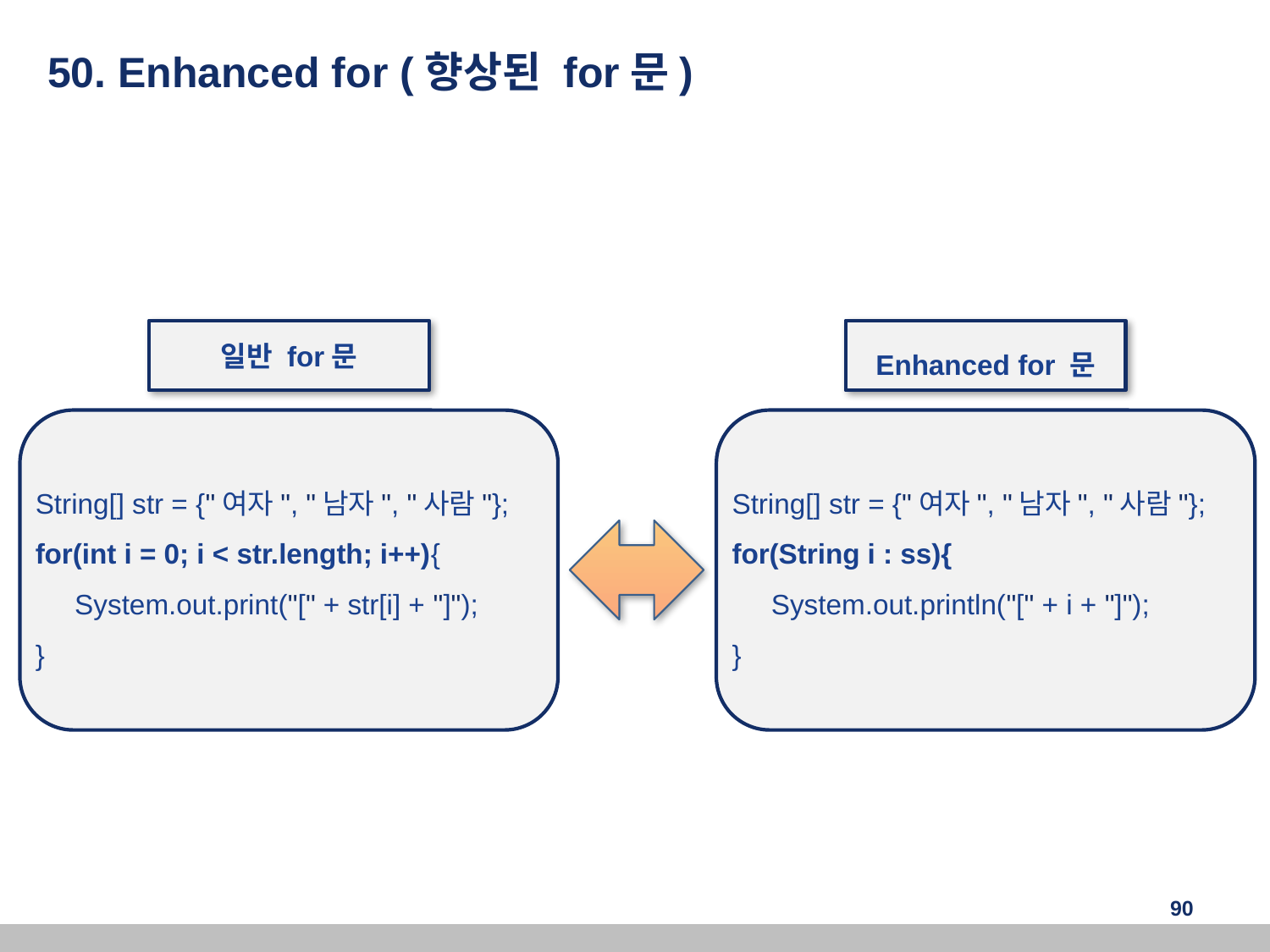

50. Enhanced for (향상된 for문)
일반 for문
String[] str = {"여자", "남자", "사람"};
for(int i = 0; i < str.length; i++){
     System.out.print("[" + str[i] + "]");
}
Enhanced for 문
String[] str = {"여자", "남자", "사람"};
for(String i : ss){
     System.out.println("[" + i + "]");
}

90